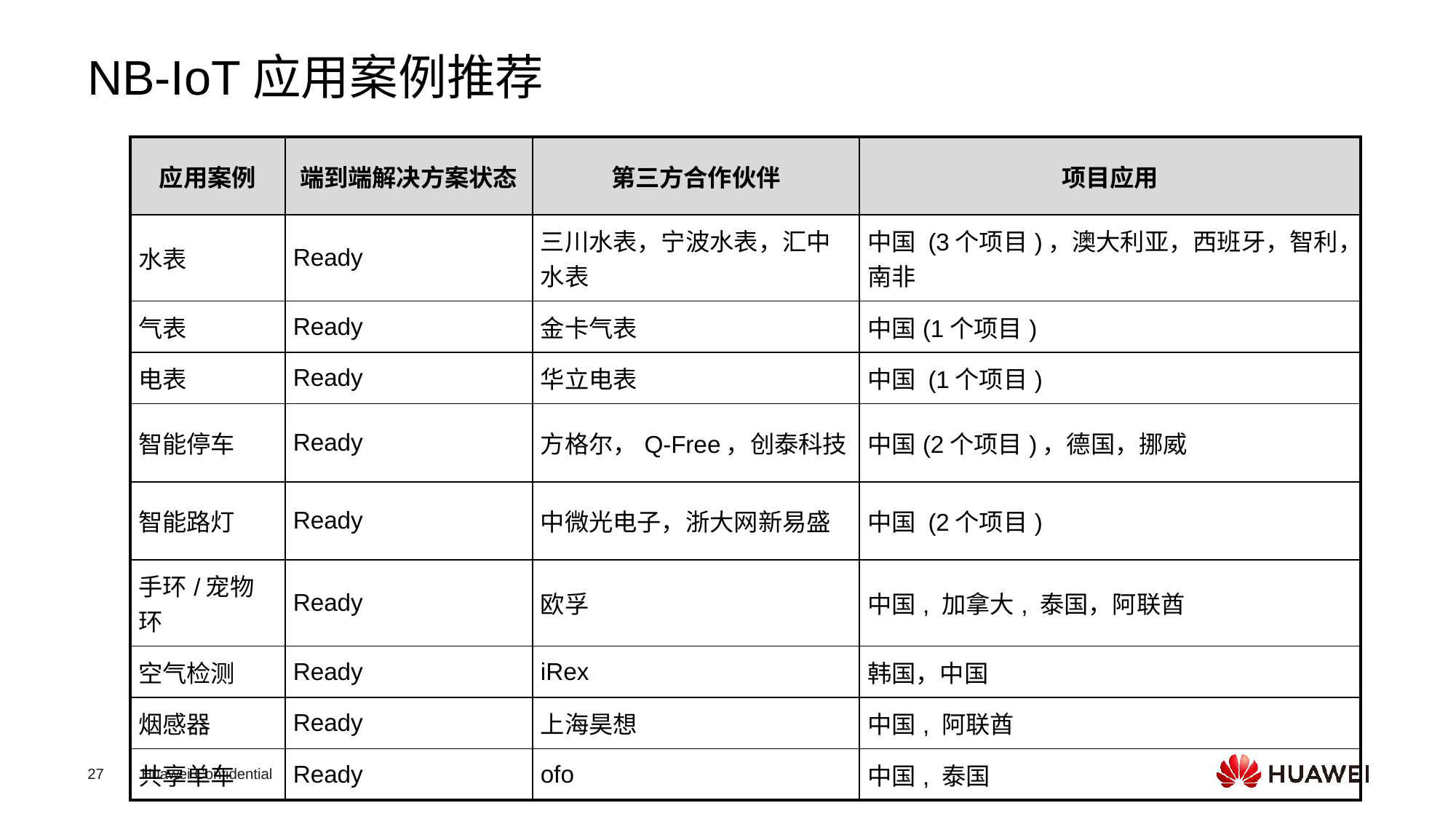

# NB-IoT应用案例推荐
| 应用案例 | 端到端解决方案状态 | 第三方合作伙伴 | 项目应用 |
| --- | --- | --- | --- |
| 水表 | Ready | 三川水表，宁波水表，汇中水表 | 中国 (3个项目)，澳大利亚，西班牙，智利，南非 |
| 气表 | Ready | 金卡气表 | 中国(1个项目) |
| 电表 | Ready | 华立电表 | 中国 (1个项目) |
| 智能停车 | Ready | 方格尔，Q-Free，创泰科技 | 中国(2个项目)，德国，挪威 |
| 智能路灯 | Ready | 中微光电子，浙大网新易盛 | 中国 (2个项目) |
| 手环/宠物环 | Ready | 欧孚 | 中国, 加拿大, 泰国，阿联酋 |
| 空气检测 | Ready | iRex | 韩国，中国 |
| 烟感器 | Ready | 上海昊想 | 中国, 阿联酋 |
| 共享单车 | Ready | ofo | 中国, 泰国 |